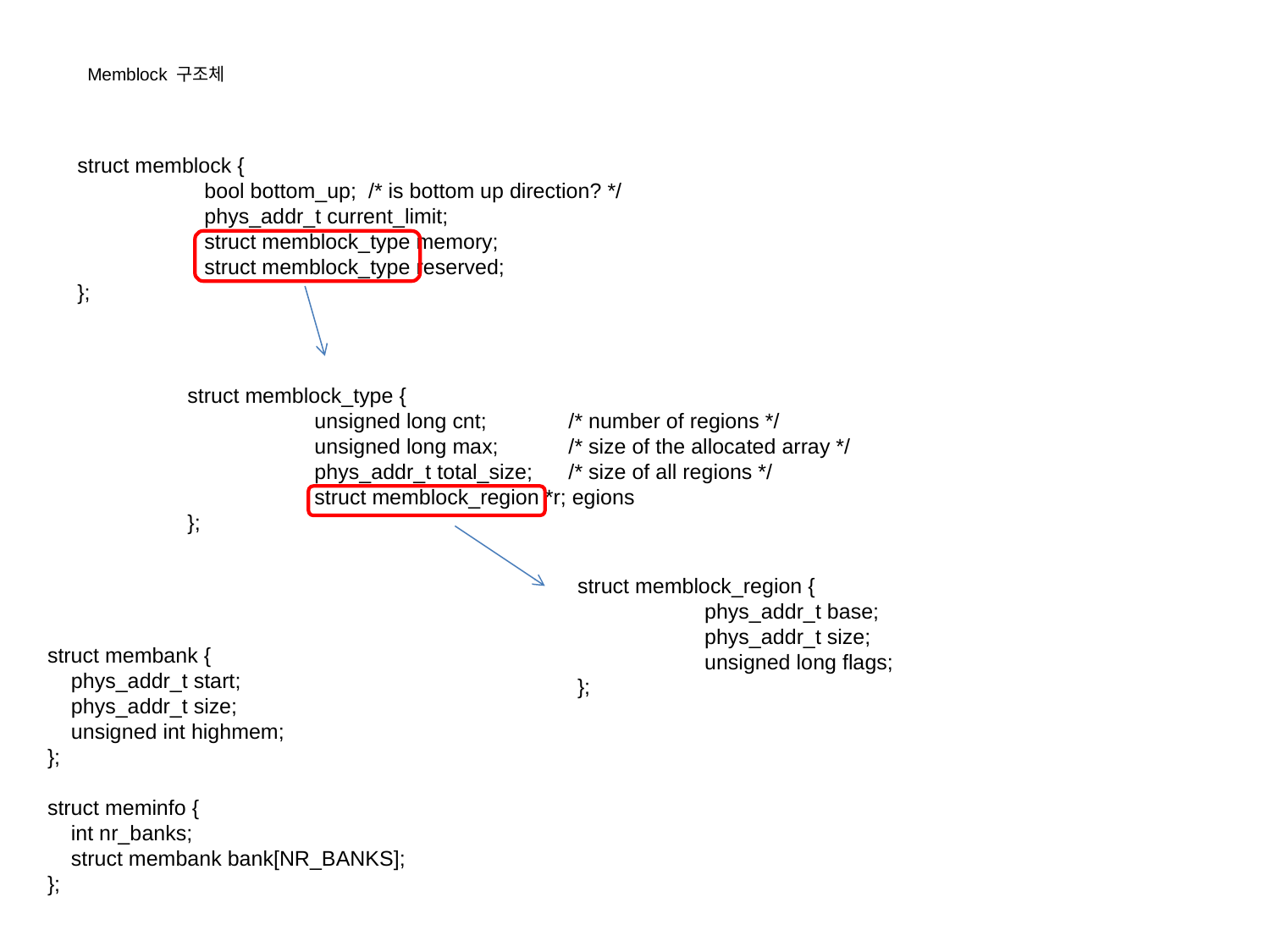

Memblock 구조체
struct memblock {
	bool bottom_up;  /* is bottom up direction? */
	phys_addr_t current_limit;
	struct memblock_type memory;
	struct memblock_type reserved;
};

struct memblock_type {
	unsigned long cnt;	/* number of regions */
	unsigned long max;	/* size of the allocated array */
	phys_addr_t total_size;	/* size of all regions */
	struct memblock_region *r; egions
};

struct memblock_region {
	phys_addr_t base;
	phys_addr_t size;
	unsigned long flags;
};
struct membank {
    phys_addr_t start;
    phys_addr_t size;
    unsigned int highmem;
};

struct meminfo {
    int nr_banks;
    struct membank bank[NR_BANKS];
};